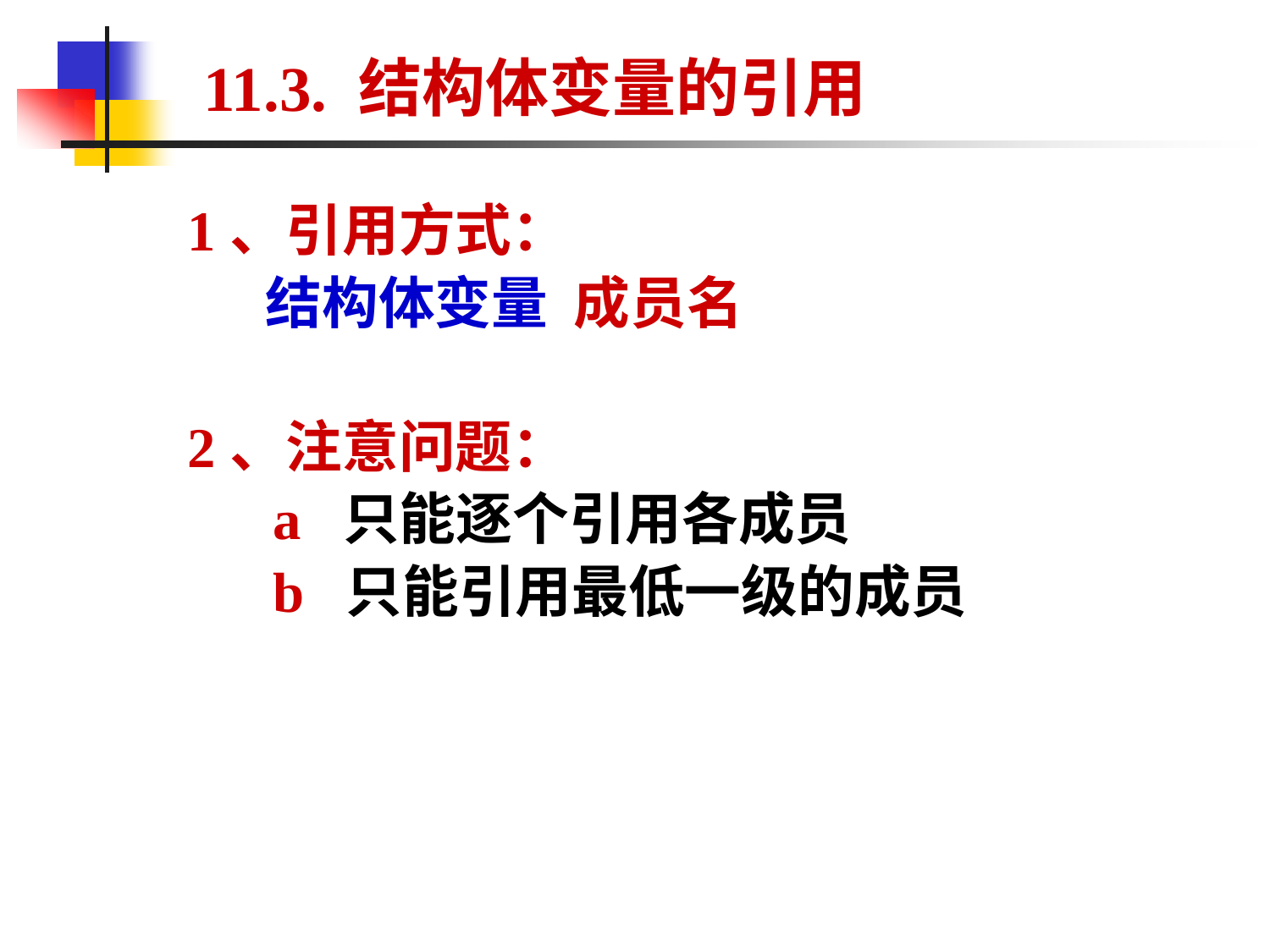

# 11.3. 结构体变量的引用
1、引用方式：
     结构体变量  成员名

2、注意问题：
      a  只能逐个引用各成员
      b  只能引用最低一级的成员